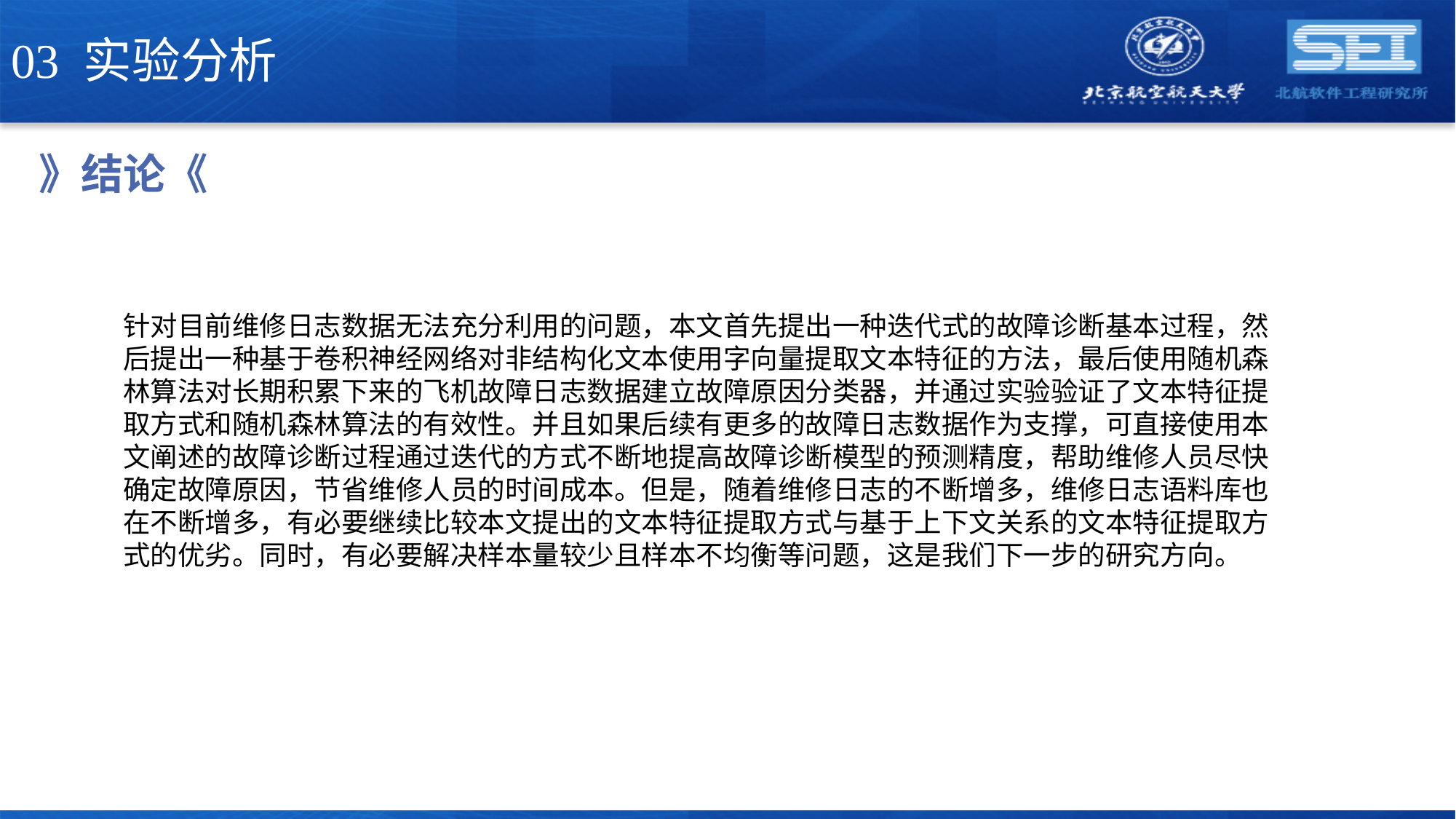

03 实验分析
》结论《
针对目前维修日志数据无法充分利用的问题，本文首先提出一种迭代式的故障诊断基本过程，然后提出一种基于卷积神经网络对非结构化文本使用字向量提取文本特征的方法，最后使用随机森林算法对长期积累下来的飞机故障日志数据建立故障原因分类器，并通过实验验证了文本特征提取方式和随机森林算法的有效性。并且如果后续有更多的故障日志数据作为支撑，可直接使用本文阐述的故障诊断过程通过迭代的方式不断地提高故障诊断模型的预测精度，帮助维修人员尽快确定故障原因，节省维修人员的时间成本。但是，随着维修日志的不断增多，维修日志语料库也在不断增多，有必要继续比较本文提出的文本特征提取方式与基于上下文关系的文本特征提取方式的优劣。同时，有必要解决样本量较少且样本不均衡等问题，这是我们下一步的研究方向。